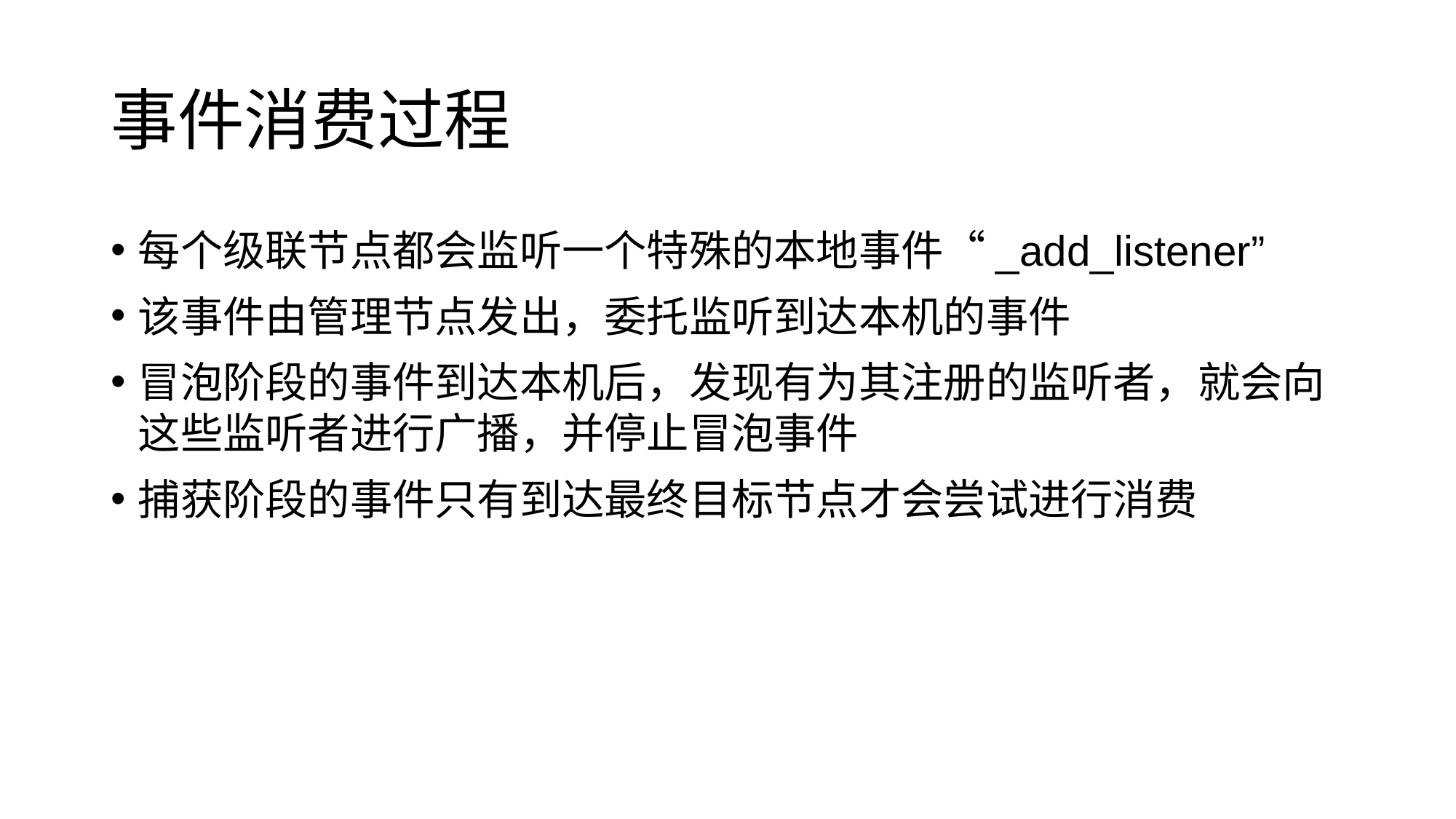

# 事件消费过程
每个级联节点都会监听一个特殊的本地事件“_add_listener”
该事件由管理节点发出，委托监听到达本机的事件
冒泡阶段的事件到达本机后，发现有为其注册的监听者，就会向这些监听者进行广播，并停止冒泡事件
捕获阶段的事件只有到达最终目标节点才会尝试进行消费